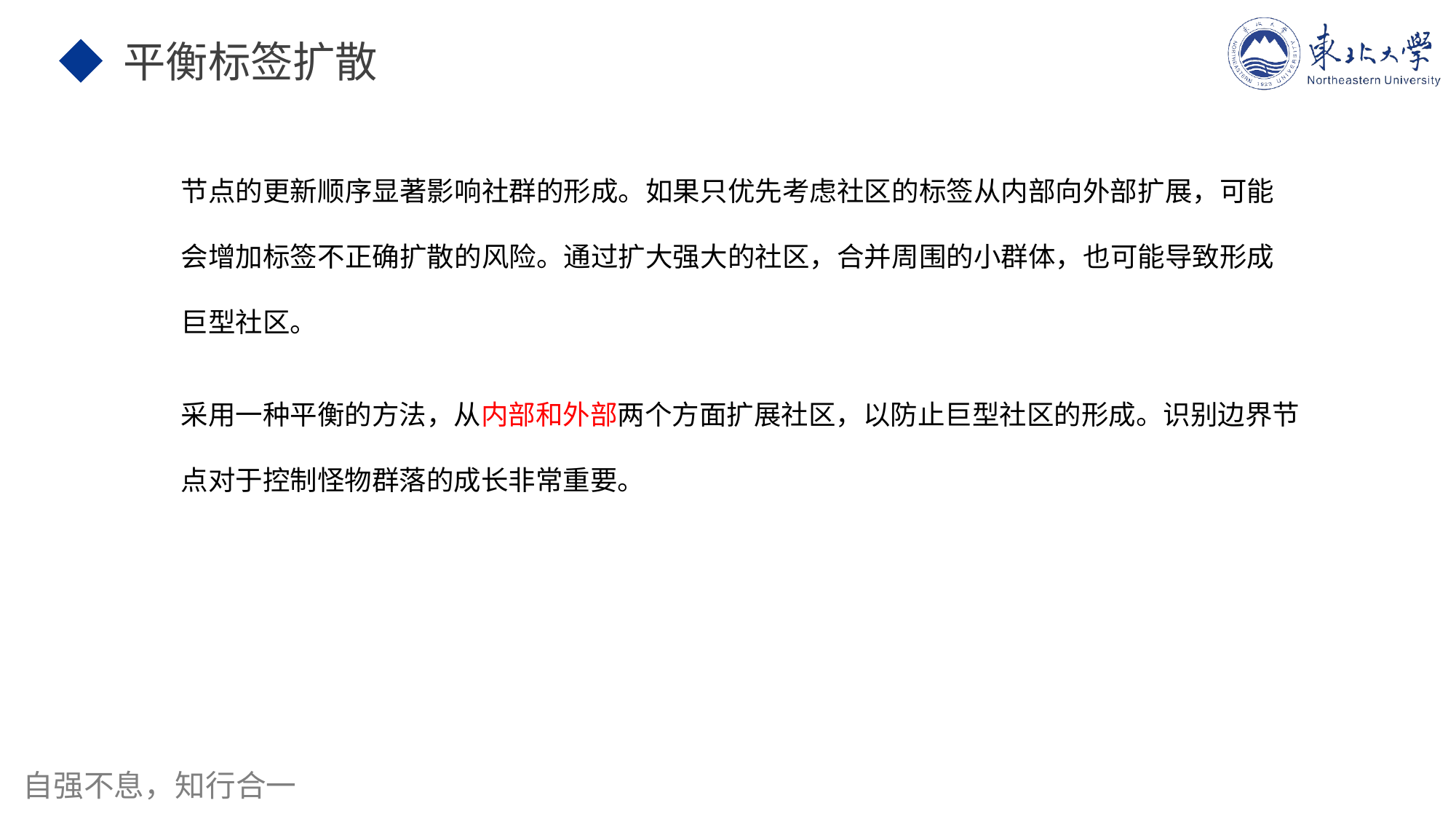

平衡标签扩散

节点的更新顺序显著影响社群的形成。如果只优先考虑社区的标签从内部向外部扩展，可能会增加标签不正确扩散的风险。通过扩大强大的社区，合并周围的小群体，也可能导致形成巨型社区。
采用一种平衡的方法，从内部和外部两个方面扩展社区，以防止巨型社区的形成。识别边界节点对于控制怪物群落的成长非常重要。

输入标题内容
输入标题内容
输入标题内容输入标题内容输入标题内容输入标题内容
输入标题内容输入标题内容输入标题内容输入标题内容